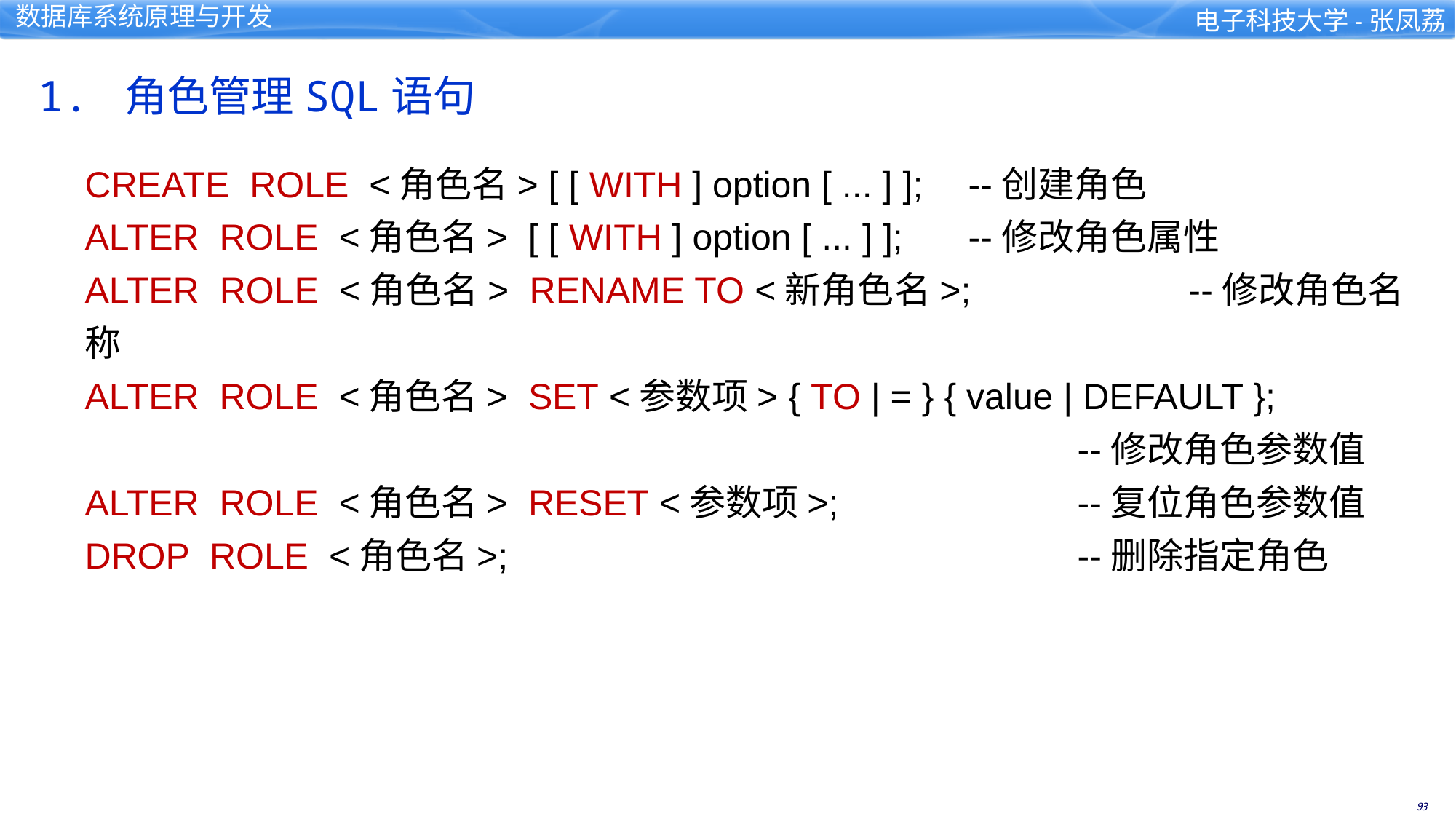

1. 角色管理SQL语句
CREATE  ROLE  <角色名> [ [ WITH ] option [ ... ] ]; 	 --创建角色
ALTER  ROLE  <角色名>  [ [ WITH ] option [ ... ] ]; 	 --修改角色属性
ALTER  ROLE  <角色名>  RENAME TO <新角色名>; 		 --修改角色名称
ALTER  ROLE  <角色名>  SET <参数项> { TO | = } { value | DEFAULT };
									 --修改角色参数值
ALTER  ROLE  <角色名>  RESET <参数项>;			 --复位角色参数值
DROP  ROLE  <角色名>;						 --删除指定角色